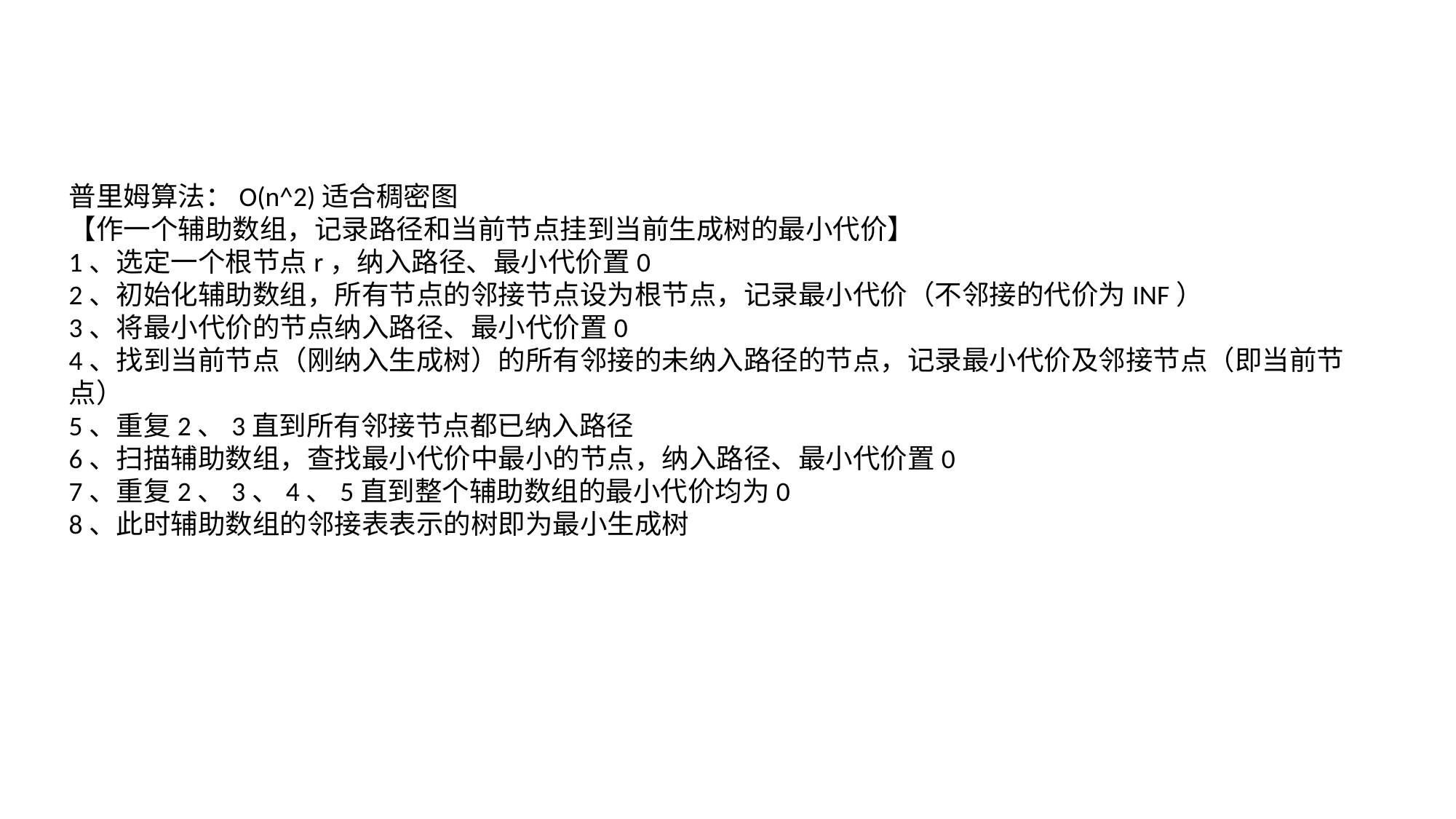

普里姆算法：O(n^2)适合稠密图
【作一个辅助数组，记录路径和当前节点挂到当前生成树的最小代价】
1、选定一个根节点r，纳入路径、最小代价置0
2、初始化辅助数组，所有节点的邻接节点设为根节点，记录最小代价（不邻接的代价为INF）
3、将最小代价的节点纳入路径、最小代价置0
4、找到当前节点（刚纳入生成树）的所有邻接的未纳入路径的节点，记录最小代价及邻接节点（即当前节点）
5、重复2、3直到所有邻接节点都已纳入路径
6、扫描辅助数组，查找最小代价中最小的节点，纳入路径、最小代价置0
7、重复2、3、4、5直到整个辅助数组的最小代价均为0
8、此时辅助数组的邻接表表示的树即为最小生成树